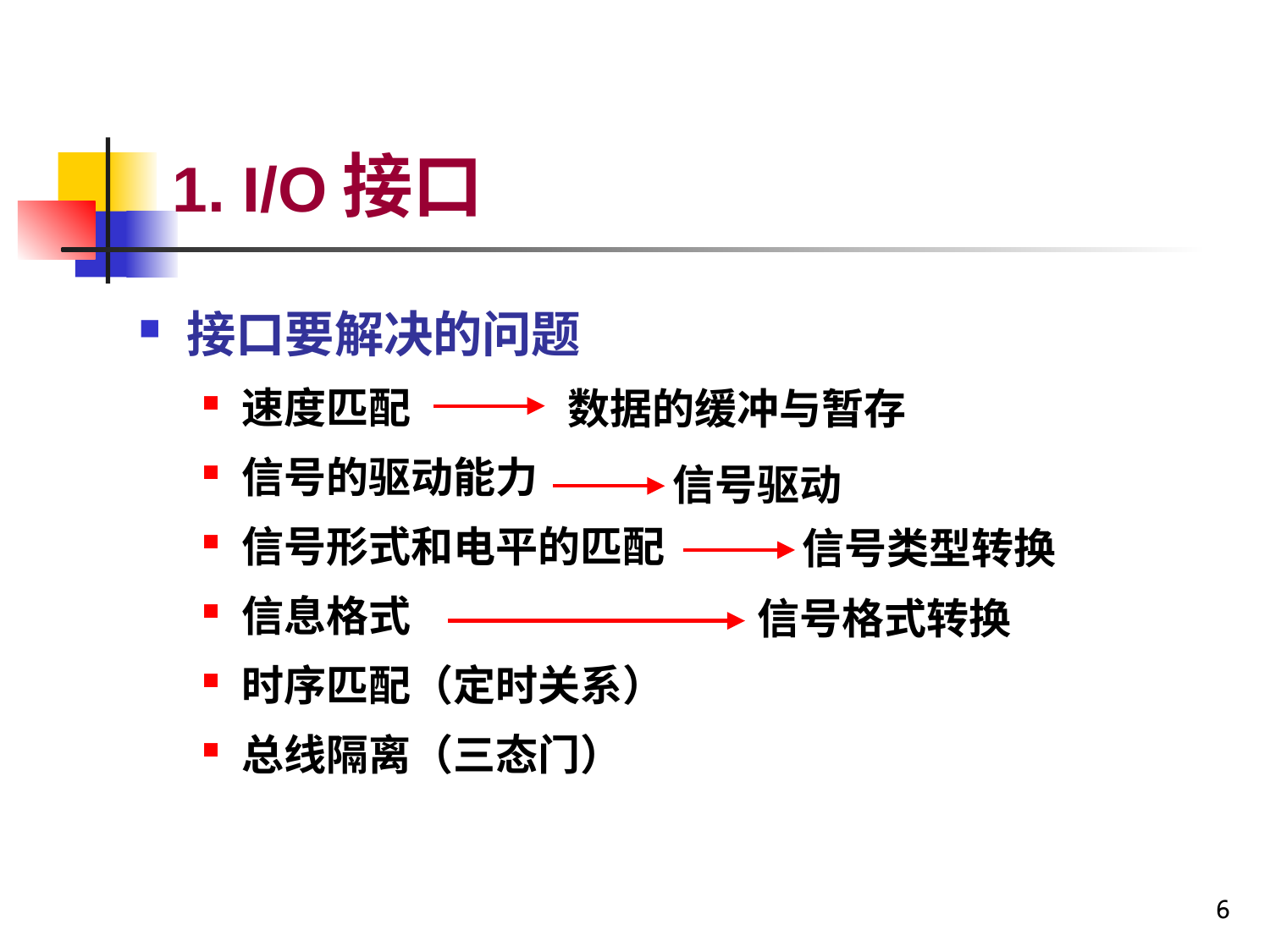

# 1. I/O接口
接口要解决的问题
速度匹配
信号的驱动能力
信号形式和电平的匹配
信息格式
时序匹配（定时关系）
总线隔离（三态门）
数据的缓冲与暂存
信号驱动
信号类型转换
信号格式转换
6